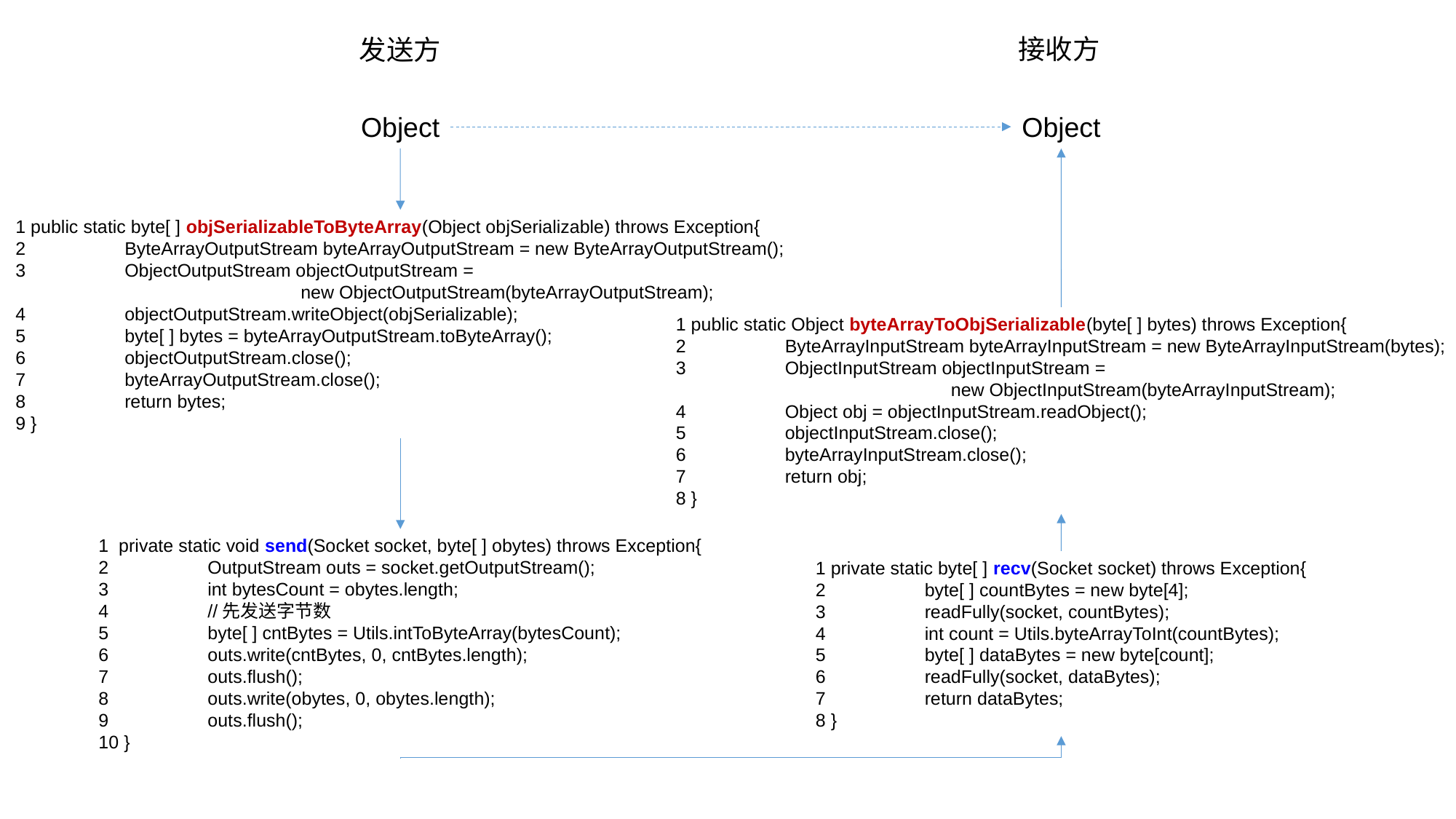

接收方
发送方
Object
Object
1 public static byte[ ] objSerializableToByteArray(Object objSerializable) throws Exception{
2 	ByteArrayOutputStream byteArrayOutputStream = new ByteArrayOutputStream();
3 	ObjectOutputStream objectOutputStream =
                                                        new ObjectOutputStream(byteArrayOutputStream);
4 	objectOutputStream.writeObject(objSerializable);
5 	byte[ ] bytes = byteArrayOutputStream.toByteArray();
6 	objectOutputStream.close();
7 	byteArrayOutputStream.close();
8 	return bytes;
9 }
1 public static Object byteArrayToObjSerializable(byte[ ] bytes) throws Exception{
2 	ByteArrayInputStream byteArrayInputStream = new ByteArrayInputStream(bytes);
3 	ObjectInputStream objectInputStream =
                                                      new ObjectInputStream(byteArrayInputStream);
4 	Object obj = objectInputStream.readObject();
5 	objectInputStream.close();
6 	byteArrayInputStream.close();
7 	return obj;
8 }
1  private static void send(Socket socket, byte[ ] obytes) throws Exception{
2  	OutputStream outs = socket.getOutputStream();
3  	int bytesCount = obytes.length;
4  	//先发送字节数
5  	byte[ ] cntBytes = Utils.intToByteArray(bytesCount);
6  	outs.write(cntBytes, 0, cntBytes.length);
7  	outs.flush();
8  	outs.write(obytes, 0, obytes.length);
9  	outs.flush();
10 }
1 private static byte[ ] recv(Socket socket) throws Exception{
2 	byte[ ] countBytes = new byte[4];
3 	readFully(socket, countBytes);
4 	int count = Utils.byteArrayToInt(countBytes);
5 	byte[ ] dataBytes = new byte[count];
6 	readFully(socket, dataBytes);
7 	return dataBytes;
8 }